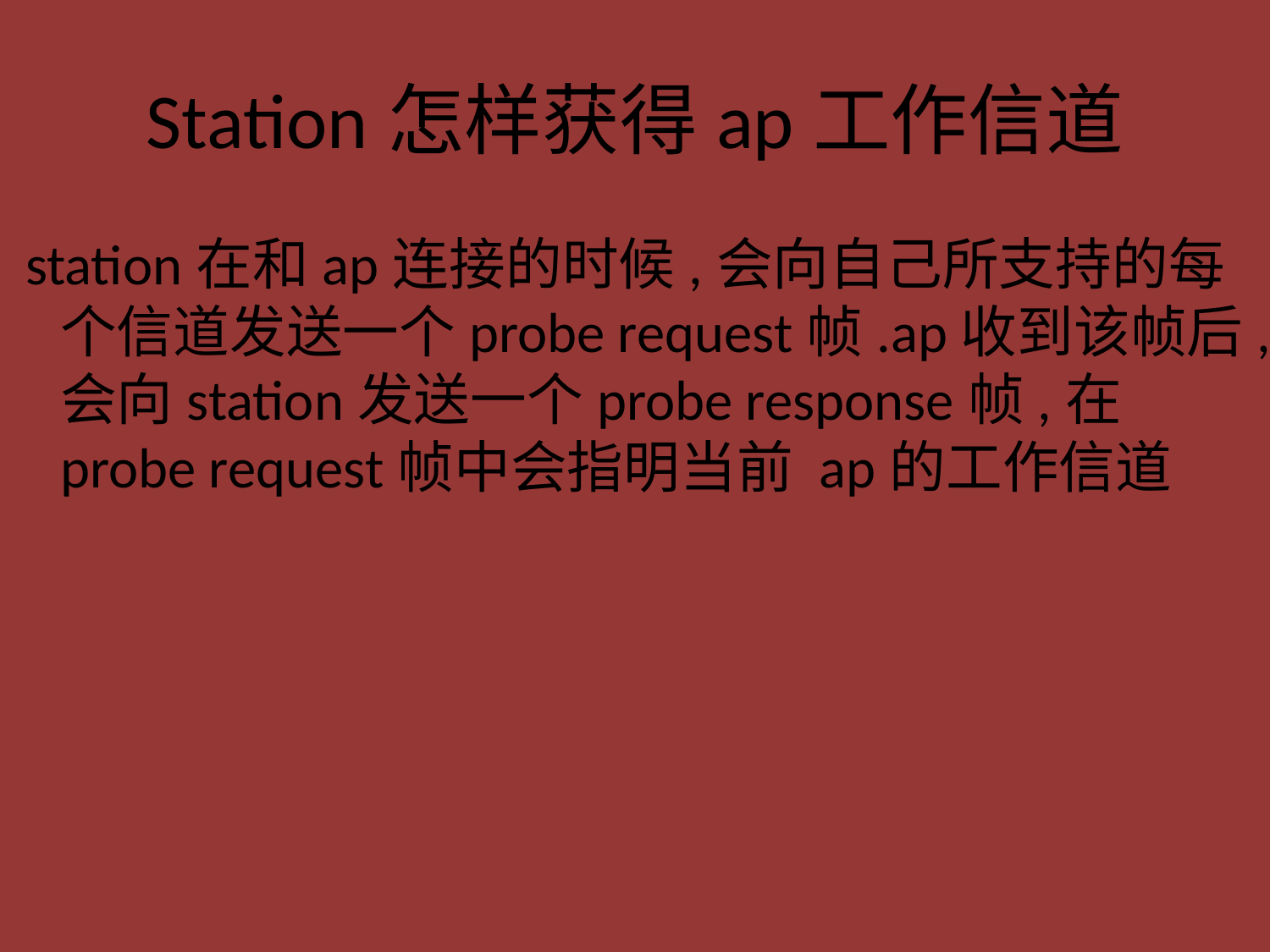

# Station怎样获得ap工作信道
 station在和ap连接的时候,会向自己所支持的每个信道发送一个probe request帧.ap收到该帧后,会向station发送一个probe response帧,在probe request帧中会指明当前 ap的工作信道